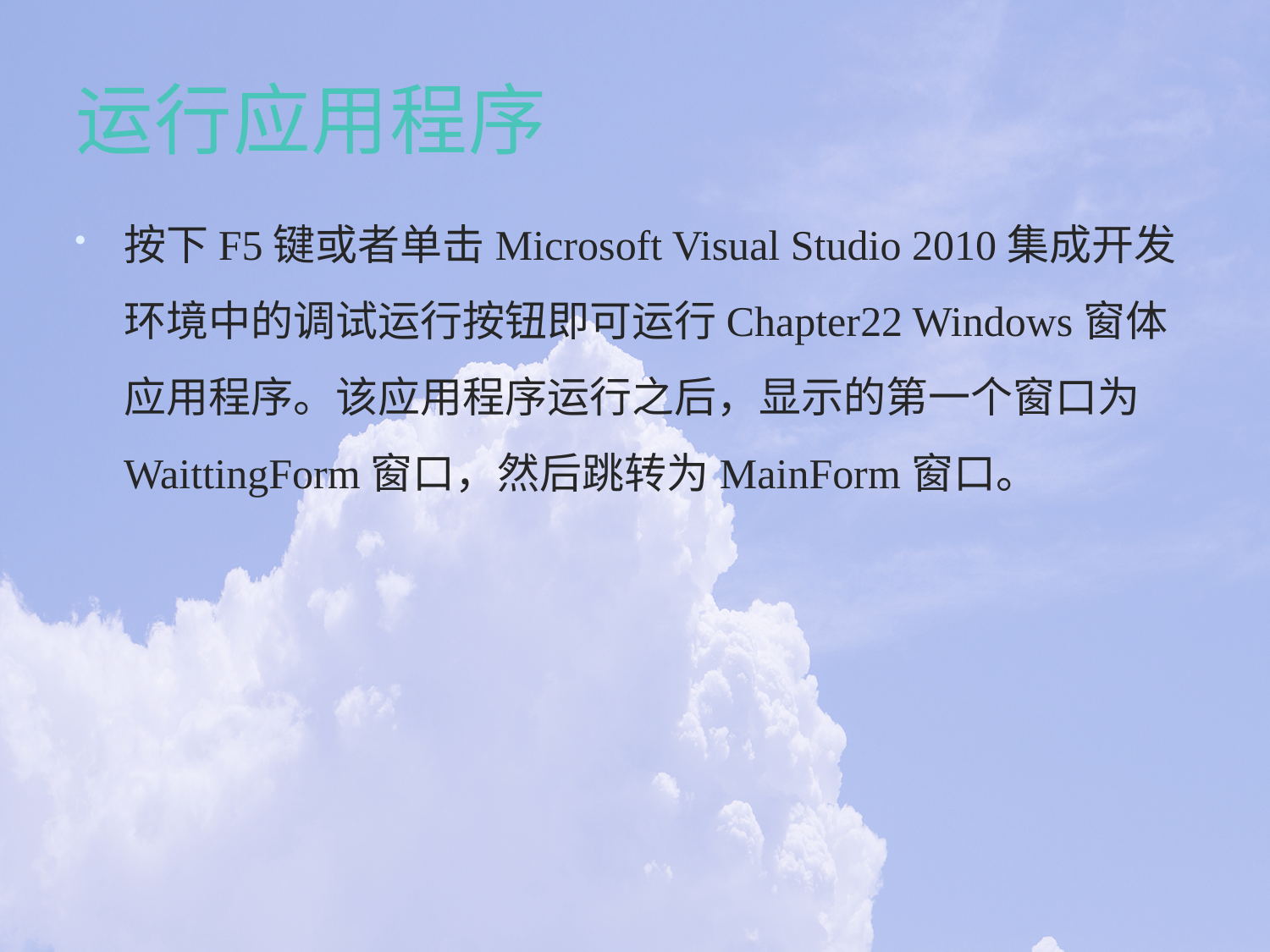

# 运行应用程序
按下F5键或者单击Microsoft Visual Studio 2010集成开发环境中的调试运行按钮即可运行Chapter22 Windows窗体应用程序。该应用程序运行之后，显示的第一个窗口为WaittingForm窗口，然后跳转为MainForm窗口。